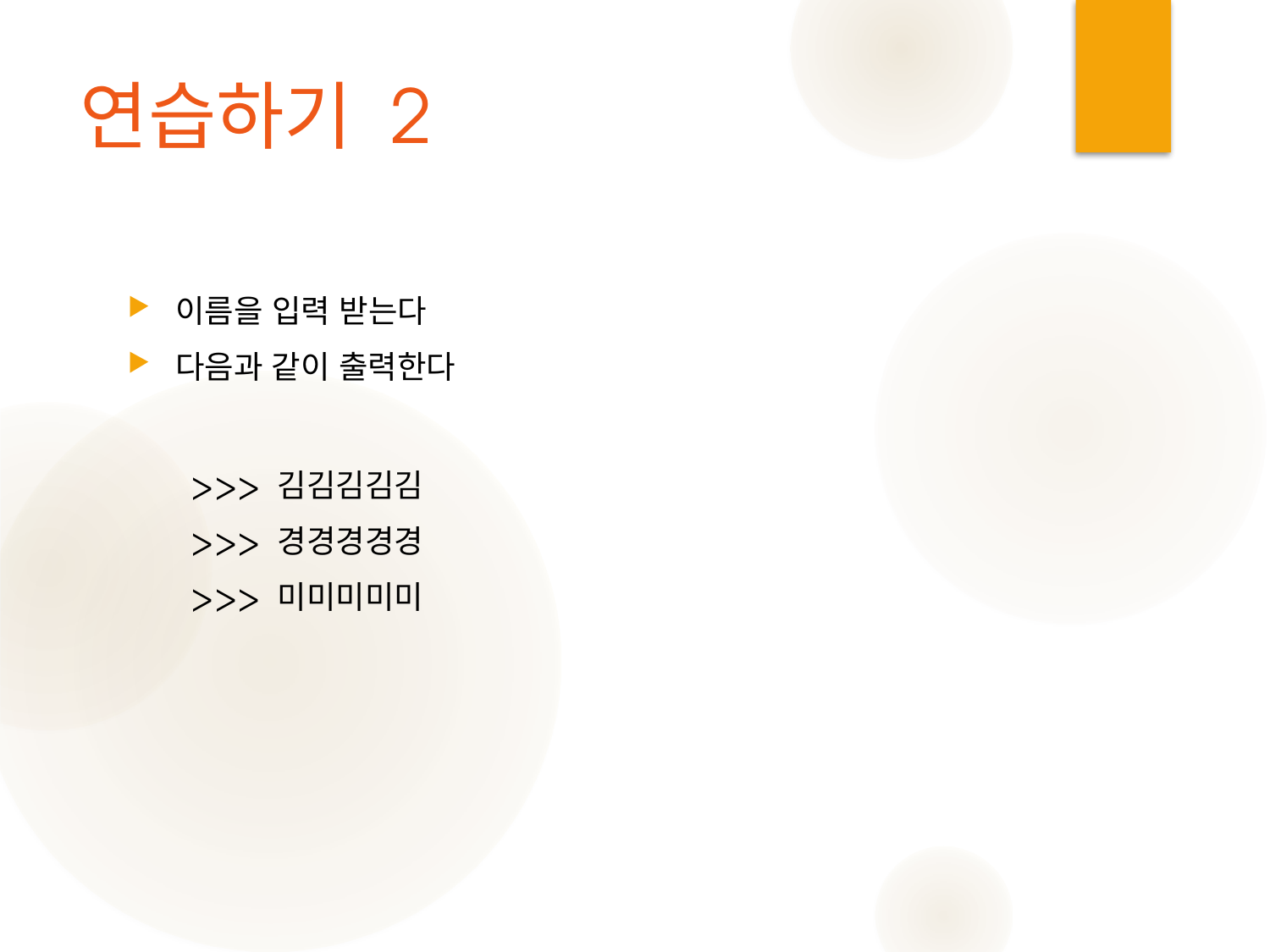

# 연습하기 2
이름을 입력 받는다
다음과 같이 출력한다

>>> 김김김김김
>>> 경경경경경
>>> 미미미미미